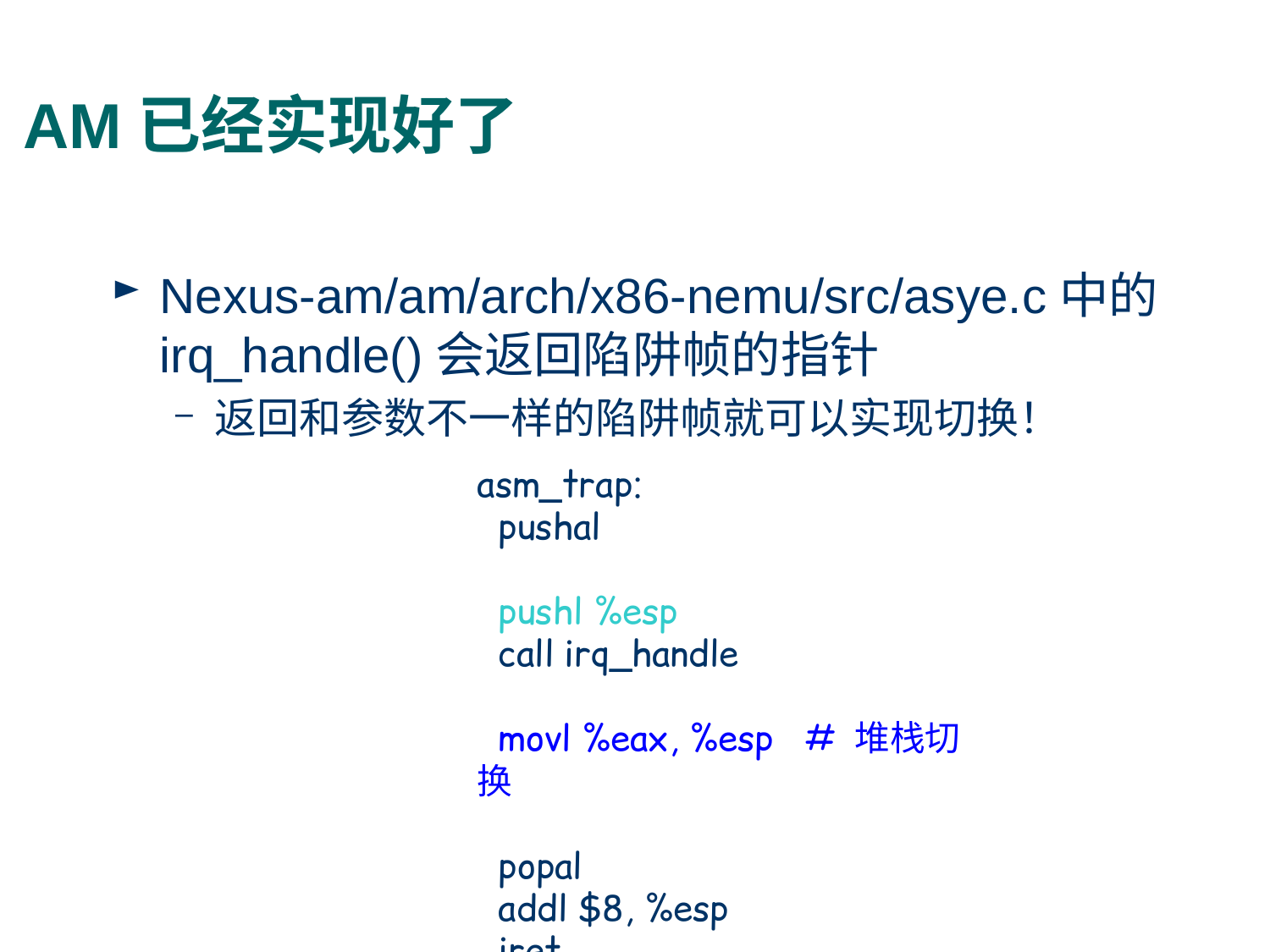

# AM已经实现好了
Nexus-am/am/arch/x86-nemu/src/asye.c中的irq_handle()会返回陷阱帧的指针
返回和参数不一样的陷阱帧就可以实现切换！
asm_trap:
  pushal

  pushl %esp
  call irq_handle

  movl %eax, %esp   # 堆栈切换

  popal
  addl $8, %esp
  iret